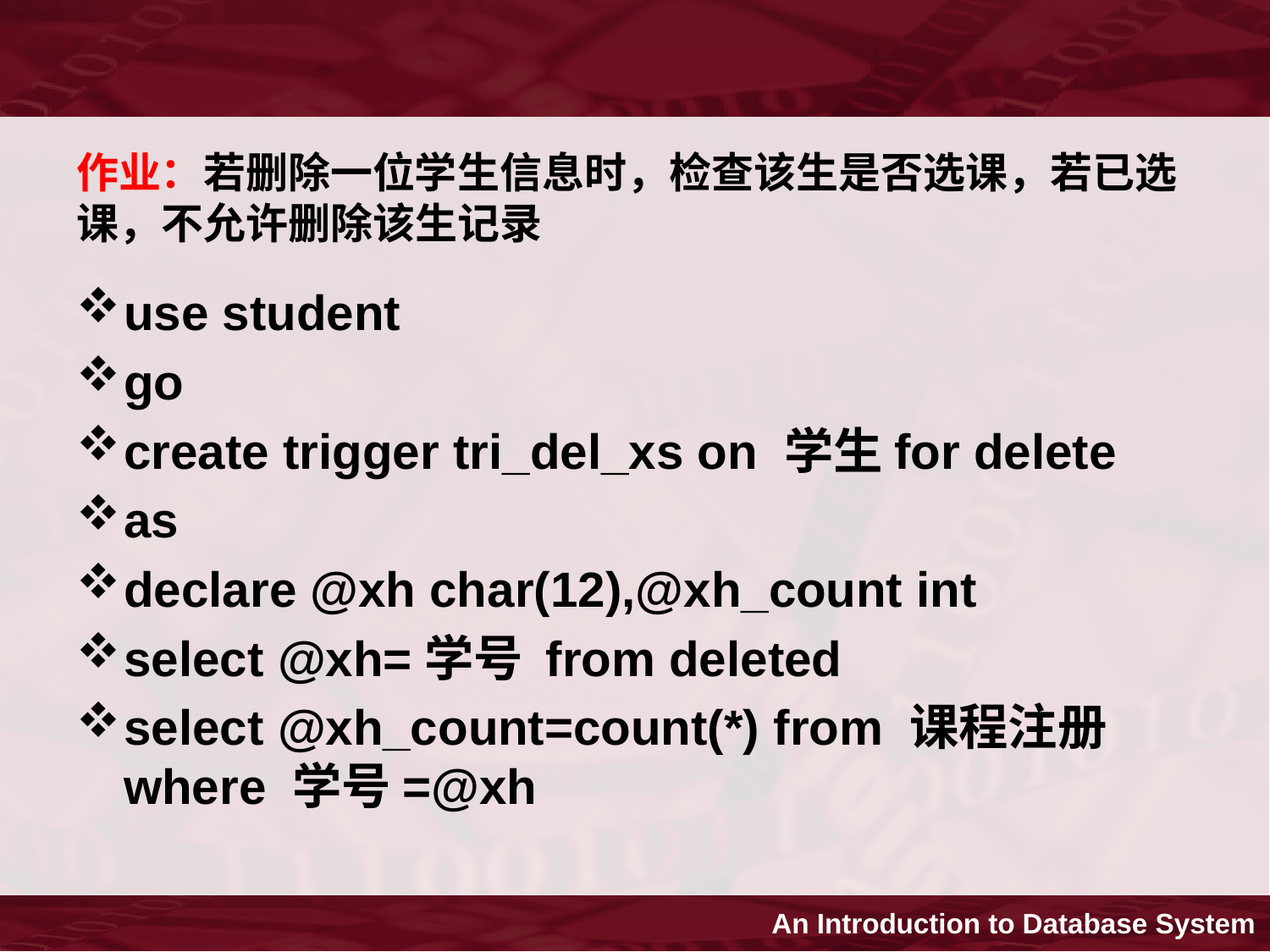

# 作业：若删除一位学生信息时，检查该生是否选课，若已选课，不允许删除该生记录
use student
go
create trigger tri_del_xs on 学生for delete
as
declare @xh char(12),@xh_count int
select @xh=学号 from deleted
select @xh_count=count(*) from 课程注册where 学号=@xh